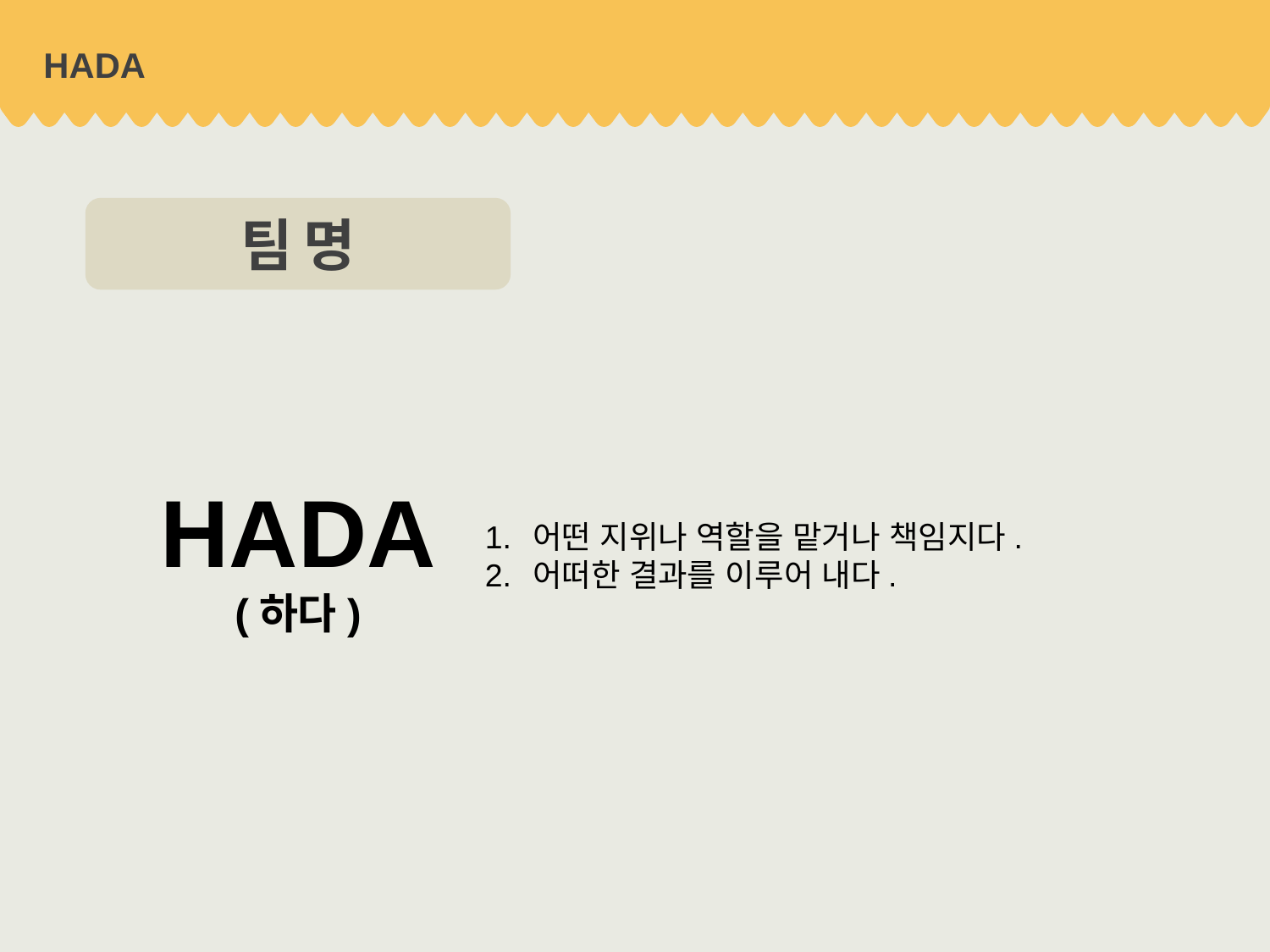

# HADA

팀 명
HADA
(하다)
어떤 지위나 역할을 맡거나 책임지다.
어떠한 결과를 이루어 내다.